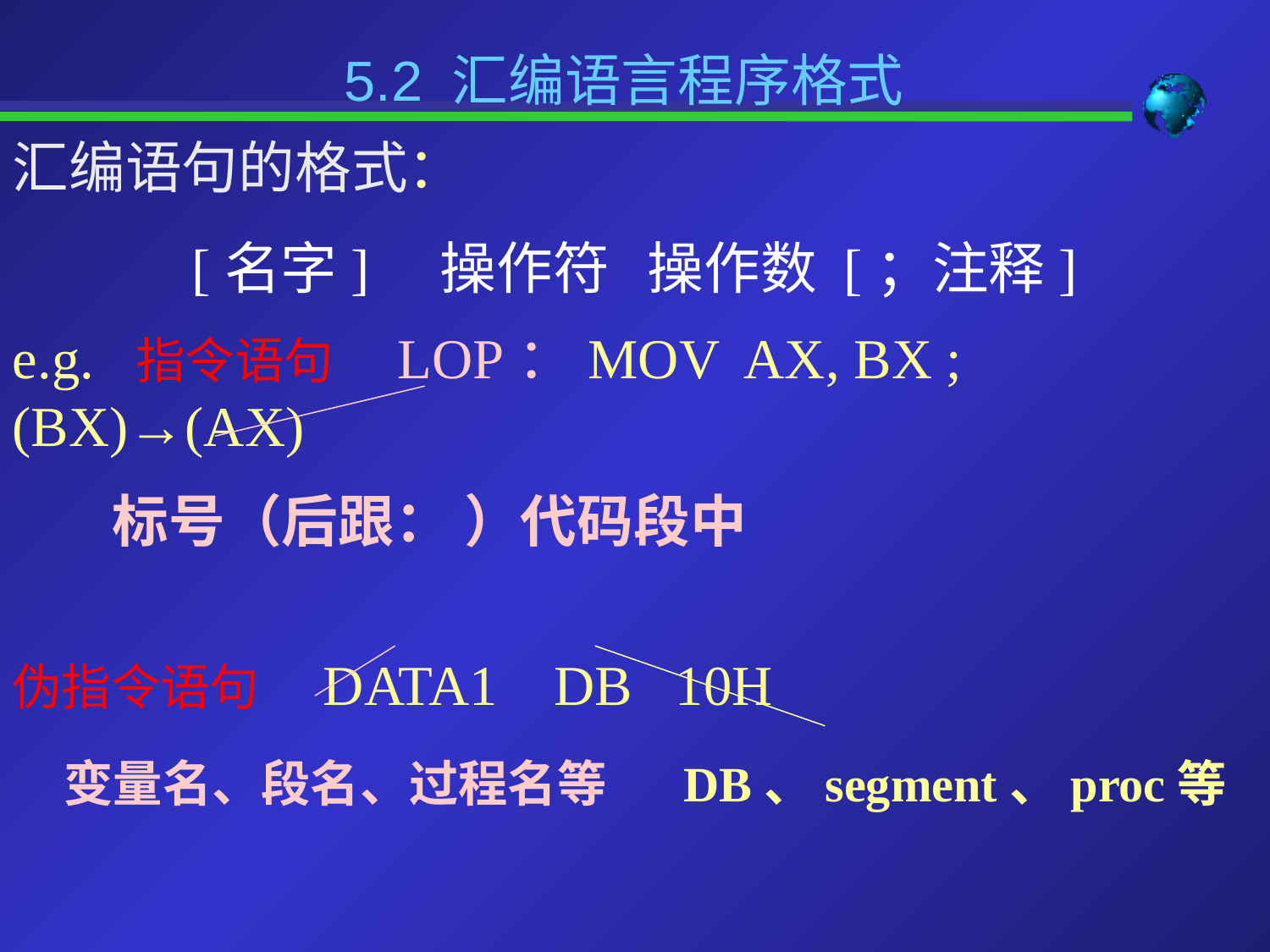

5.2 汇编语言程序格式
汇编语句的格式：
[名字]    操作符   操作数 [；注释]
e.g.  指令语句    LOP：MOV  AX, BX ;   (BX)→(AX)
        标号（后跟： ）代码段中
伪指令语句    DATA1    DB   10H
   变量名、段名、过程名等     DB、segment、proc等

5